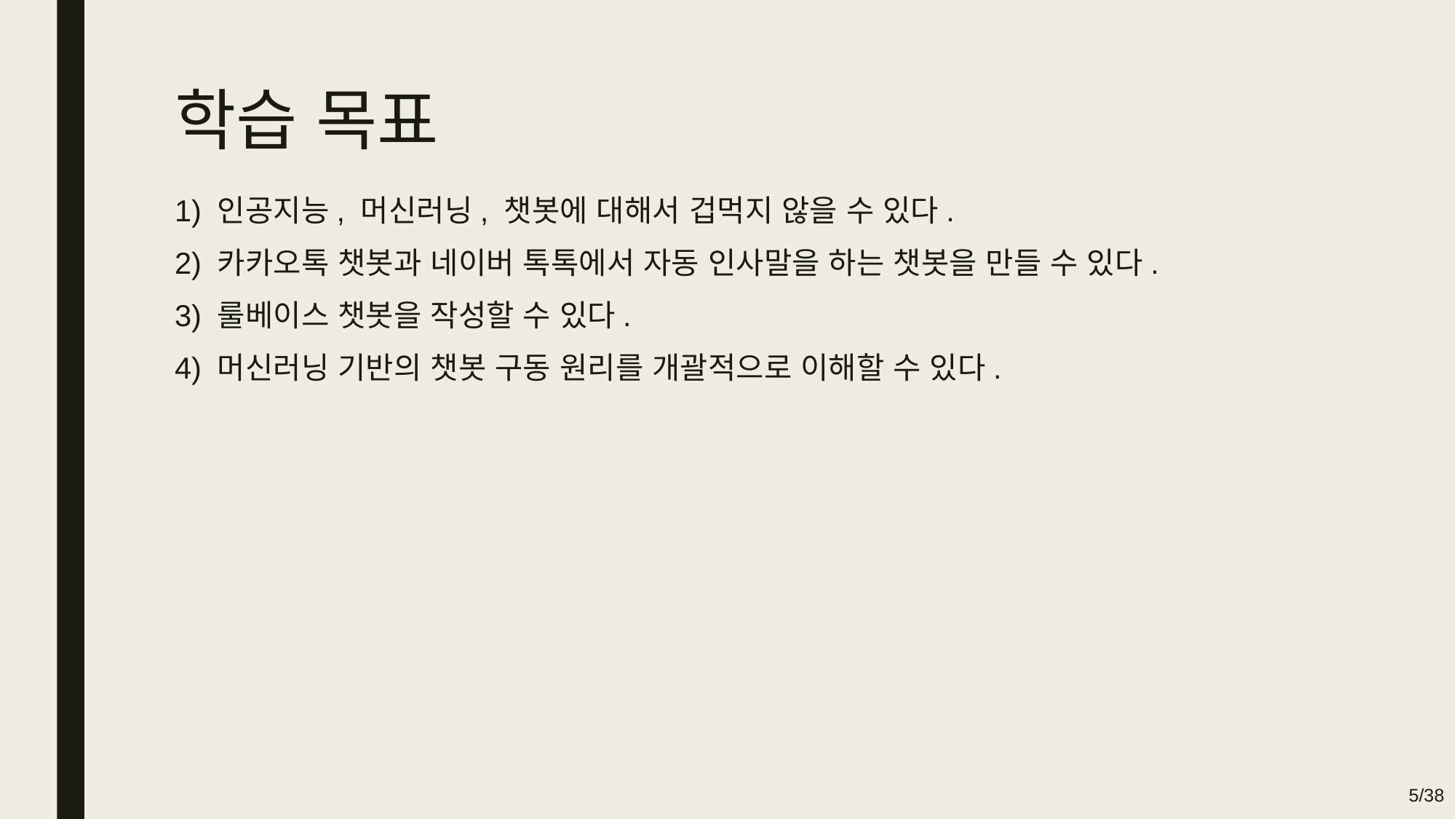

# 학습 목표
1) 인공지능, 머신러닝, 챗봇에 대해서 겁먹지 않을 수 있다.
2) 카카오톡 챗봇과 네이버 톡톡에서 자동 인사말을 하는 챗봇을 만들 수 있다.
3) 룰베이스 챗봇을 작성할 수 있다.
4) 머신러닝 기반의 챗봇 구동 원리를 개괄적으로 이해할 수 있다.
5/38